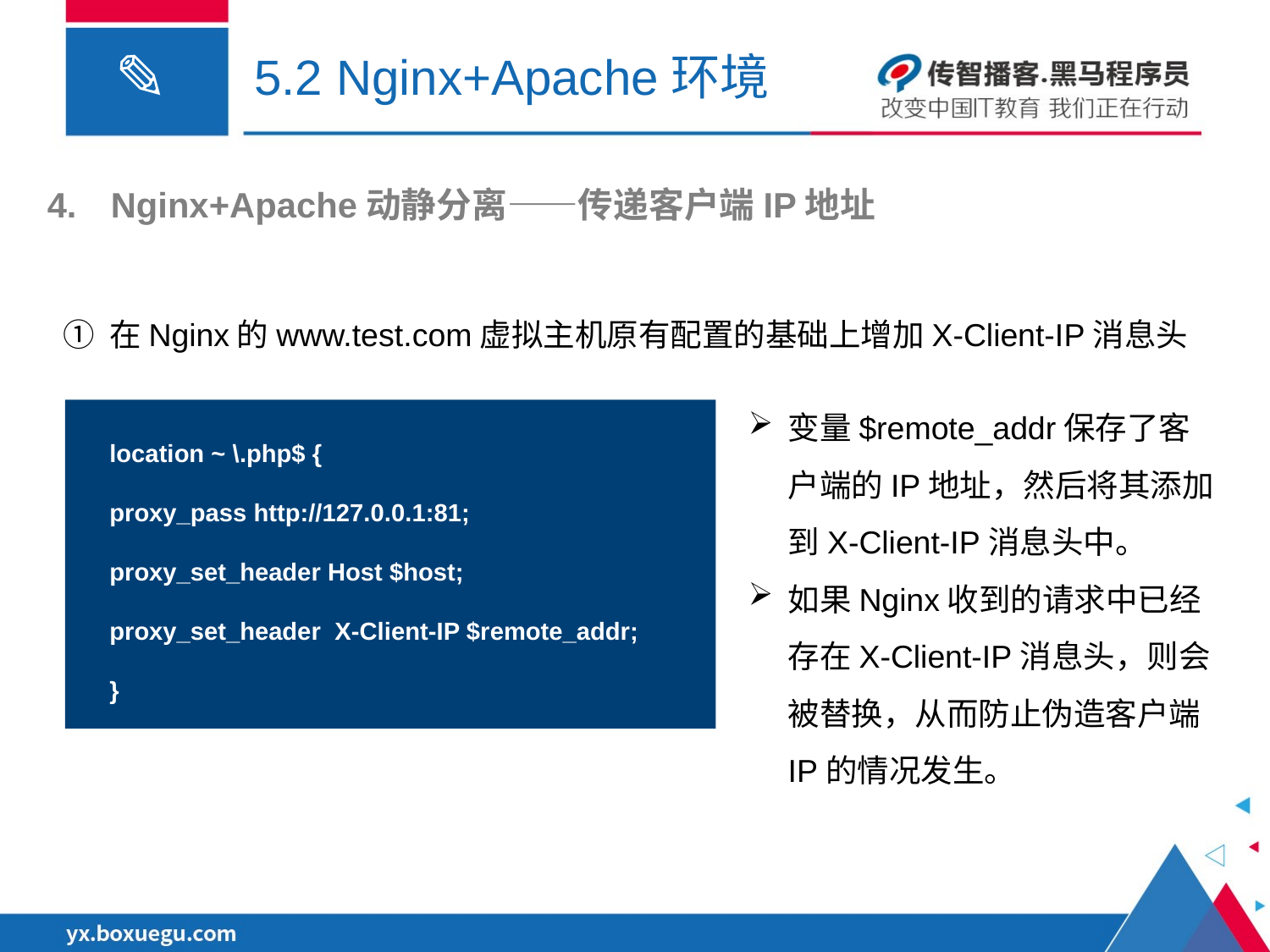

# 5.2 Nginx+Apache环境
Nginx+Apache动静分离——传递客户端IP地址
① 在Nginx的www.test.com虚拟主机原有配置的基础上增加X-Client-IP消息头
变量$remote_addr保存了客户端的IP地址，然后将其添加到X-Client-IP消息头中。
如果Nginx收到的请求中已经存在X-Client-IP消息头，则会被替换，从而防止伪造客户端IP的情况发生。

location ~ \.php$ {
proxy_pass http://127.0.0.1:81;
proxy_set_header Host $host;
proxy_set_header  X-Client-IP $remote_addr;
}